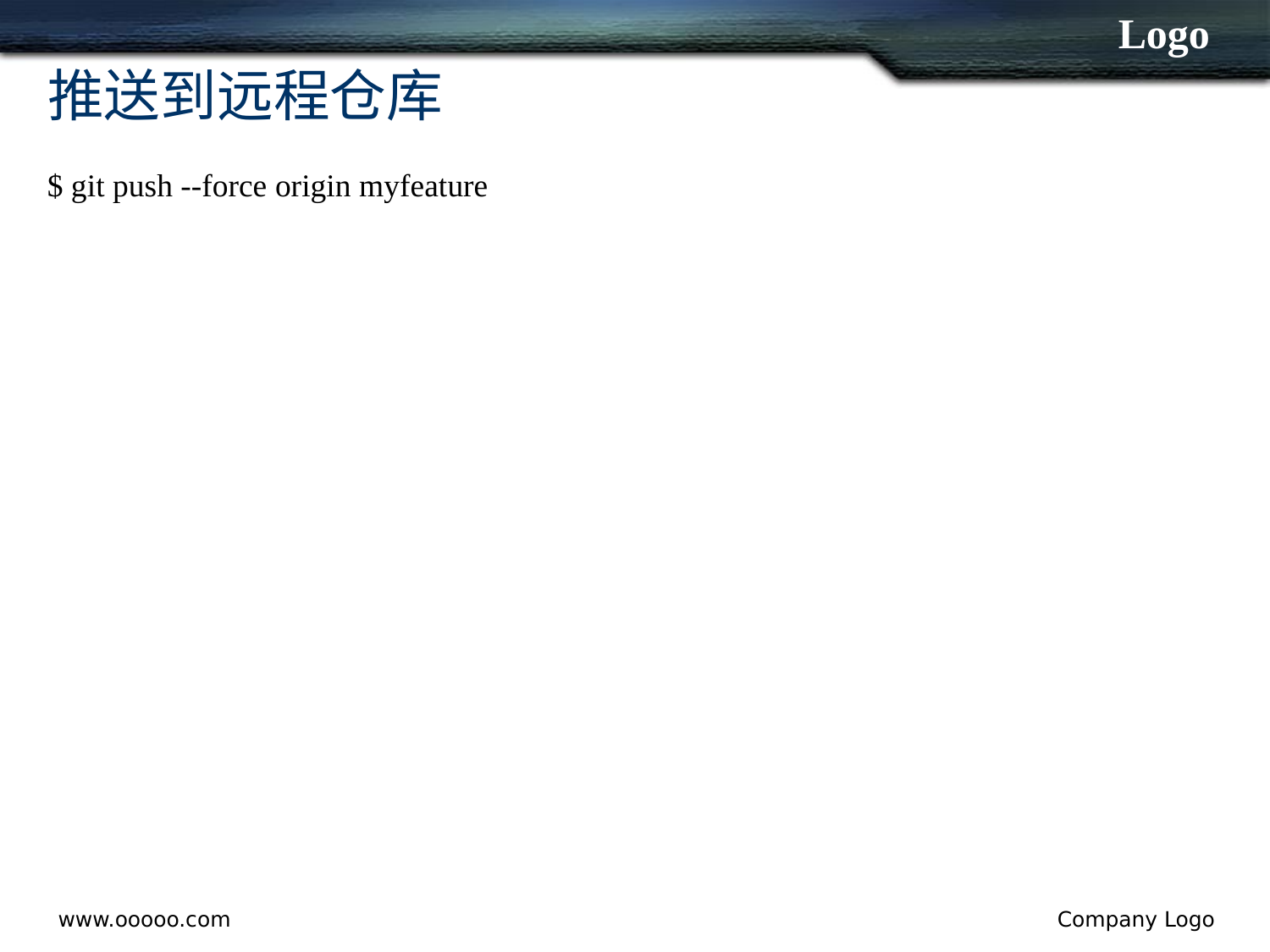

# 推送到远程仓库
$ git push --force origin myfeature
www.ooooo.com
Company Logo